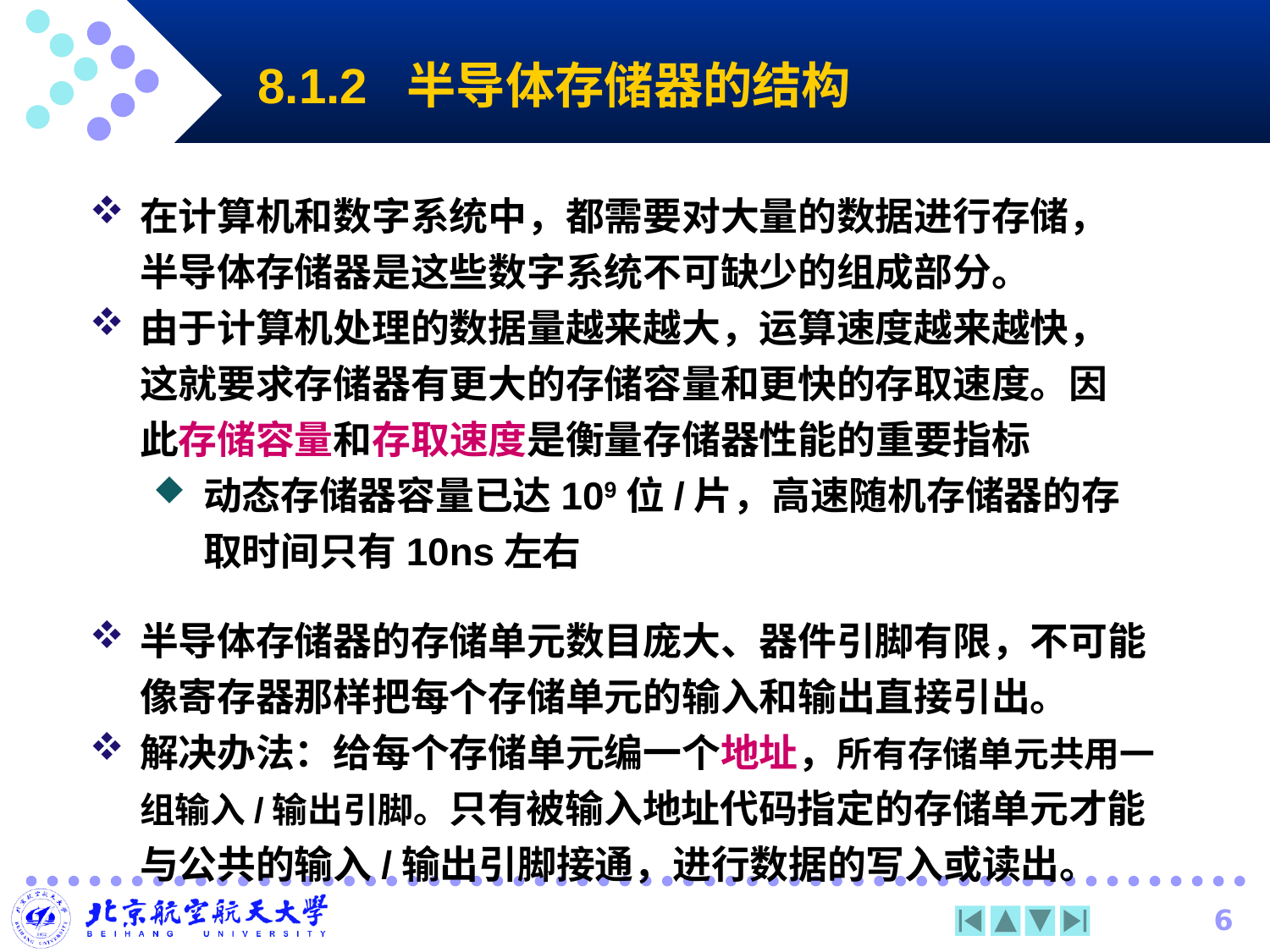

# 8.1.2  半导体存储器的结构
在计算机和数字系统中，都需要对大量的数据进行存储，半导体存储器是这些数字系统不可缺少的组成部分。
由于计算机处理的数据量越来越大，运算速度越来越快，这就要求存储器有更大的存储容量和更快的存取速度。因此存储容量和存取速度是衡量存储器性能的重要指标
动态存储器容量已达109位/片，高速随机存储器的存取时间只有10ns左右
半导体存储器的存储单元数目庞大、器件引脚有限，不可能像寄存器那样把每个存储单元的输入和输出直接引出。
解决办法：给每个存储单元编一个地址，所有存储单元共用一组输入/输出引脚。只有被输入地址代码指定的存储单元才能与公共的输入/输出引脚接通，进行数据的写入或读出。
6